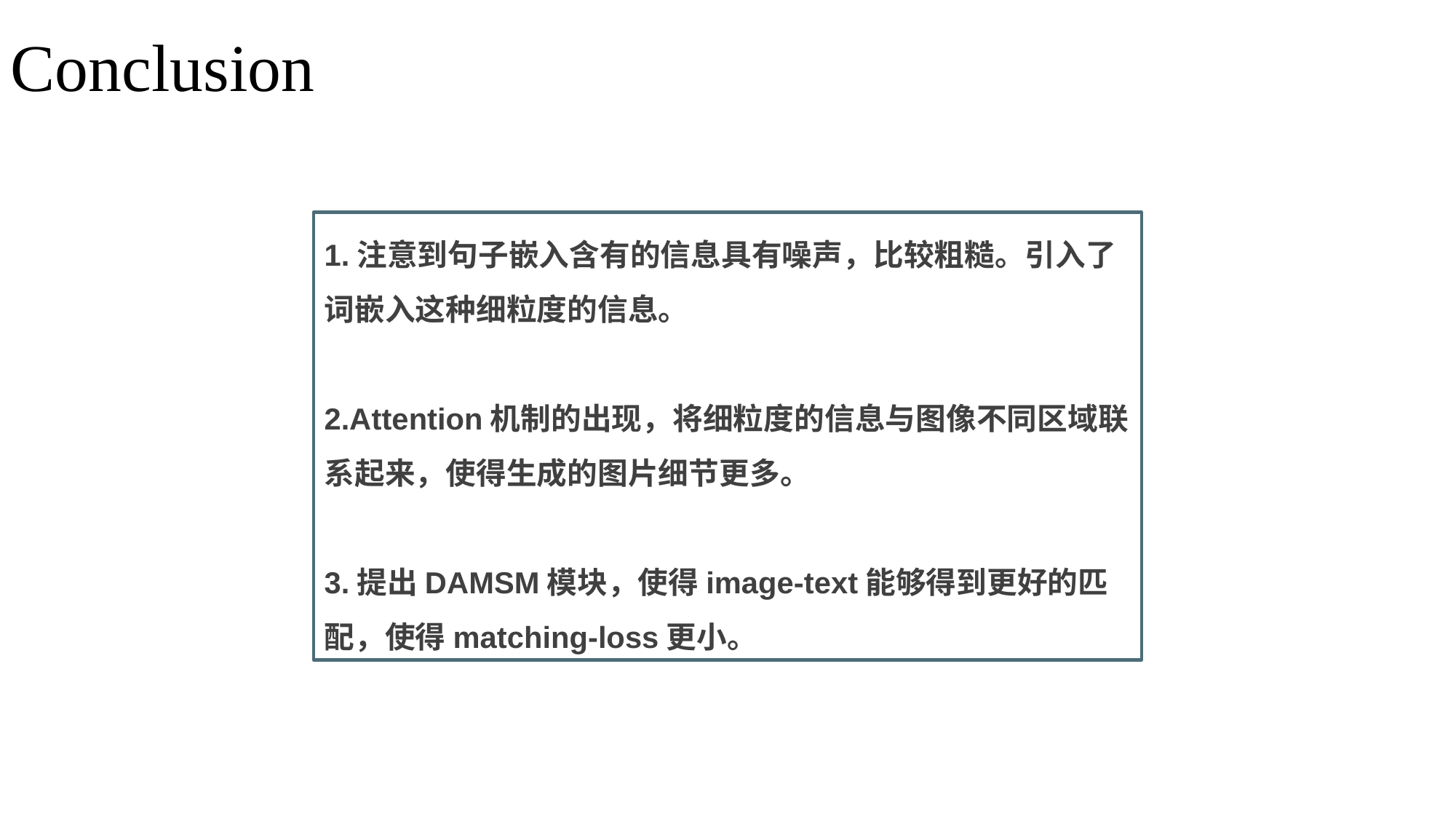

Conclusion
1.注意到句子嵌入含有的信息具有噪声，比较粗糙。引入了词嵌入这种细粒度的信息。

2.Attention机制的出现，将细粒度的信息与图像不同区域联系起来，使得生成的图片细节更多。

3.提出DAMSM模块，使得image-text能够得到更好的匹配，使得matching-loss更小。